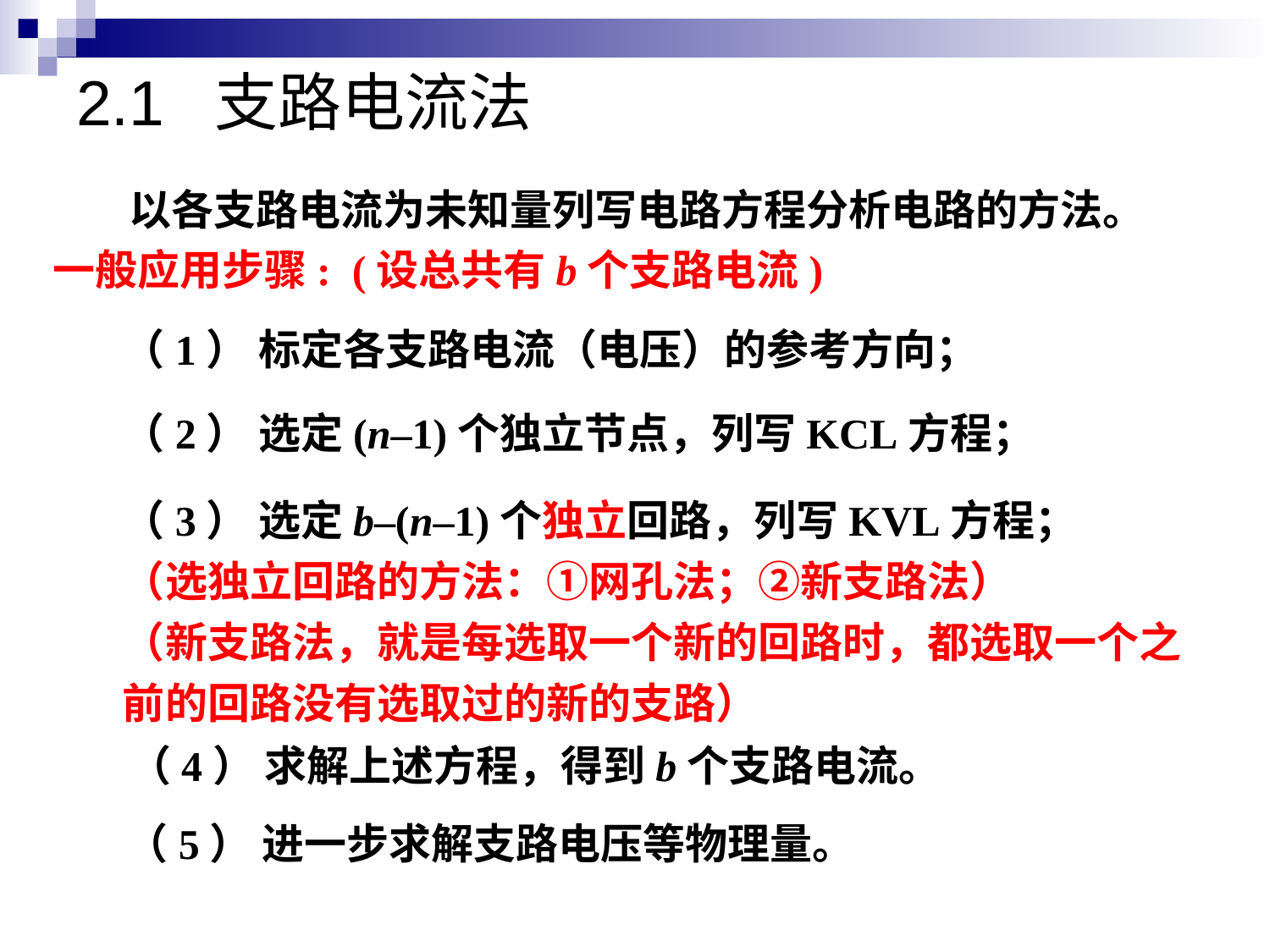

# 2.1  支路电流法
以各支路电流为未知量列写电路方程分析电路的方法。
一般应用步骤:  (设总共有b个支路电流)
（1） 标定各支路电流（电压）的参考方向；
（2） 选定(n–1)个独立节点，列写KCL方程；
（3） 选定b–(n–1)个独立回路，列写KVL方程；
（选独立回路的方法：①网孔法；②新支路法）
（新支路法，就是每选取一个新的回路时，都选取一个之前的回路没有选取过的新的支路）
（4） 求解上述方程，得到b个支路电流。
（5） 进一步求解支路电压等物理量。